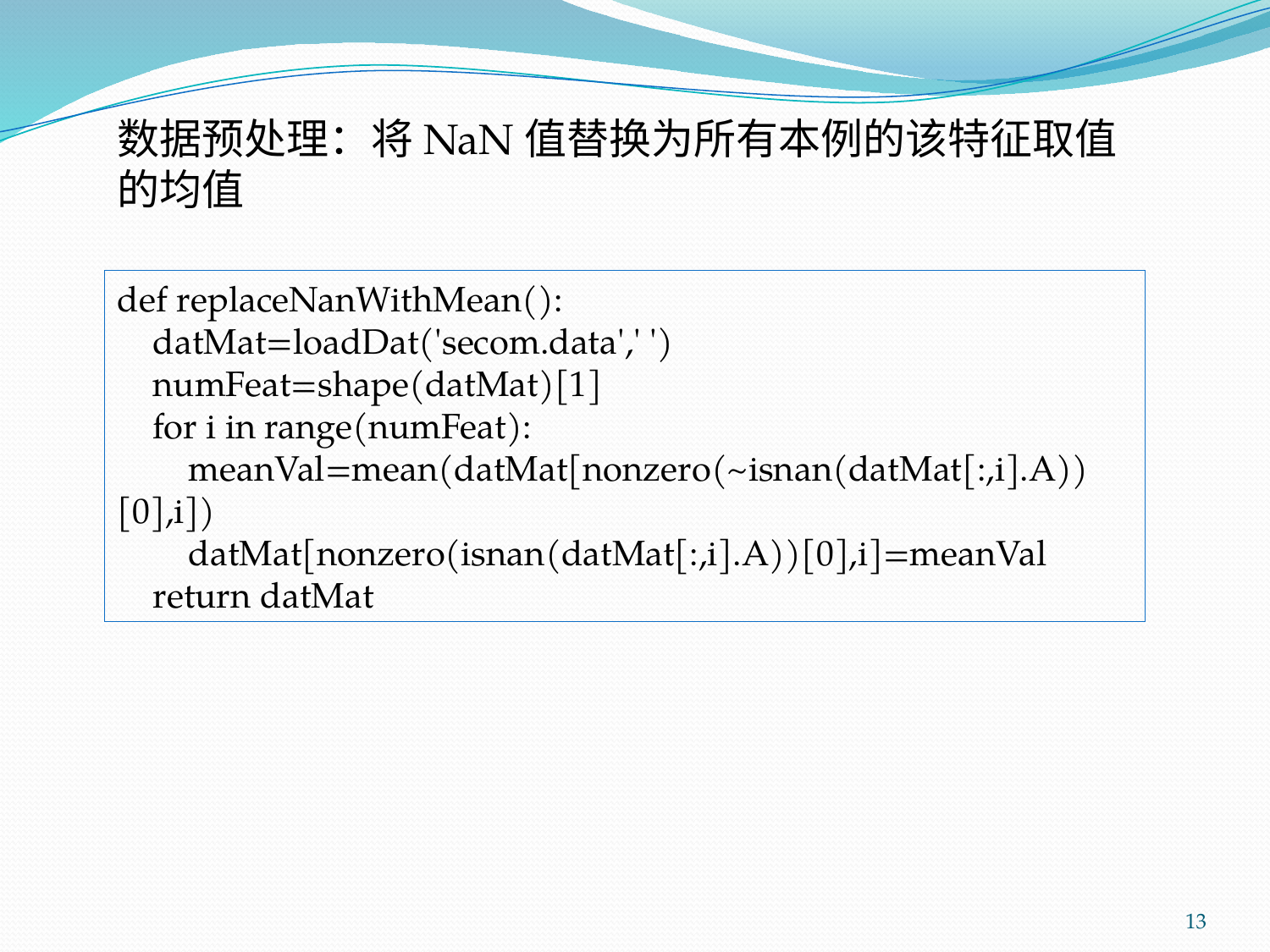

数据预处理：将NaN值替换为所有本例的该特征取值的均值
def replaceNanWithMean():
    datMat=loadDat('secom.data',' ')
    numFeat=shape(datMat)[1]
    for i in range(numFeat):
        meanVal=mean(datMat[nonzero(~isnan(datMat[:,i].A))[0],i])
        datMat[nonzero(isnan(datMat[:,i].A))[0],i]=meanVal
    return datMat
13